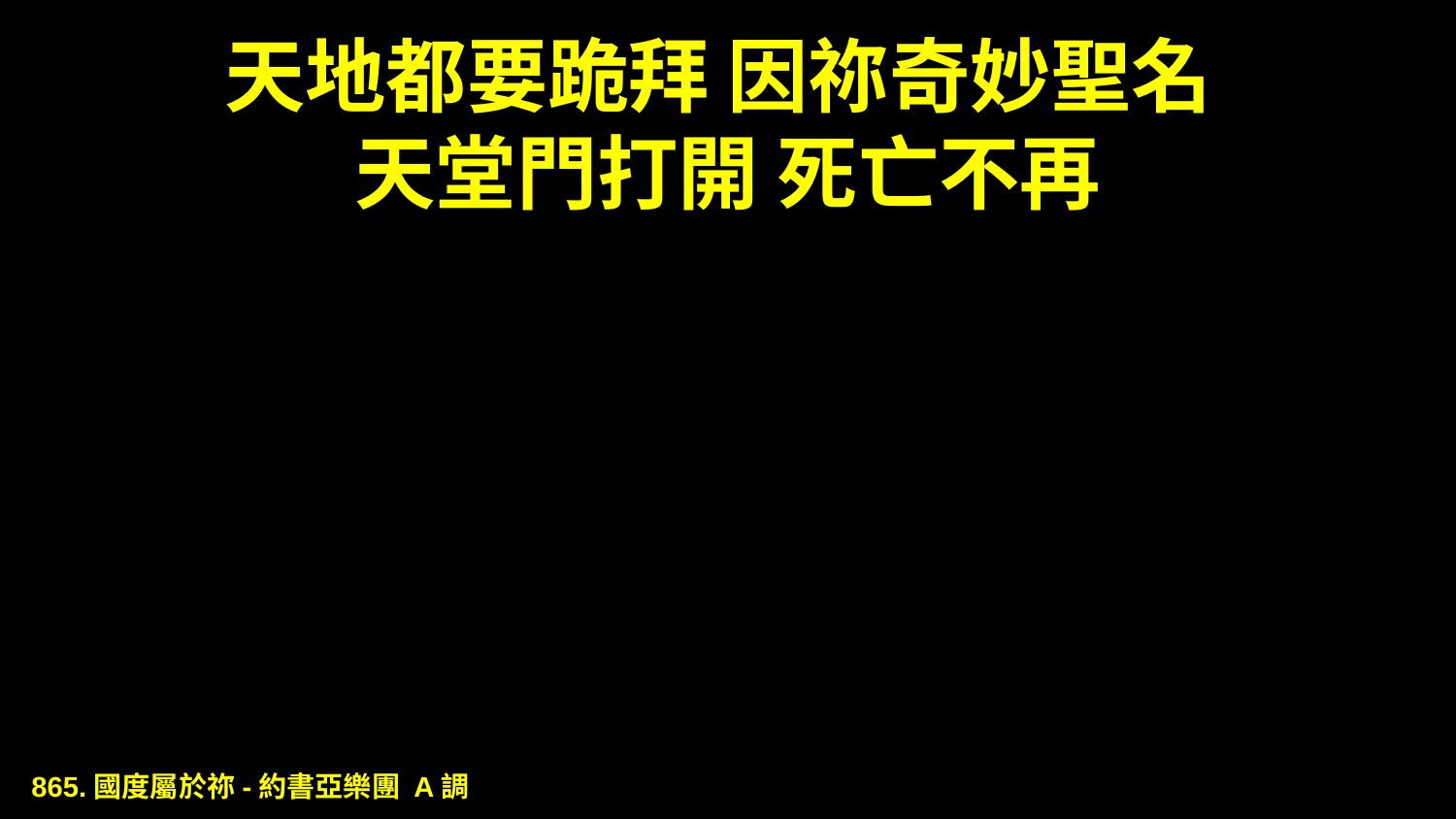

# 天地都要跪拜 因祢奇妙聖名 天堂門打開 死亡不再
865.國度屬於祢-約書亞樂團 A調